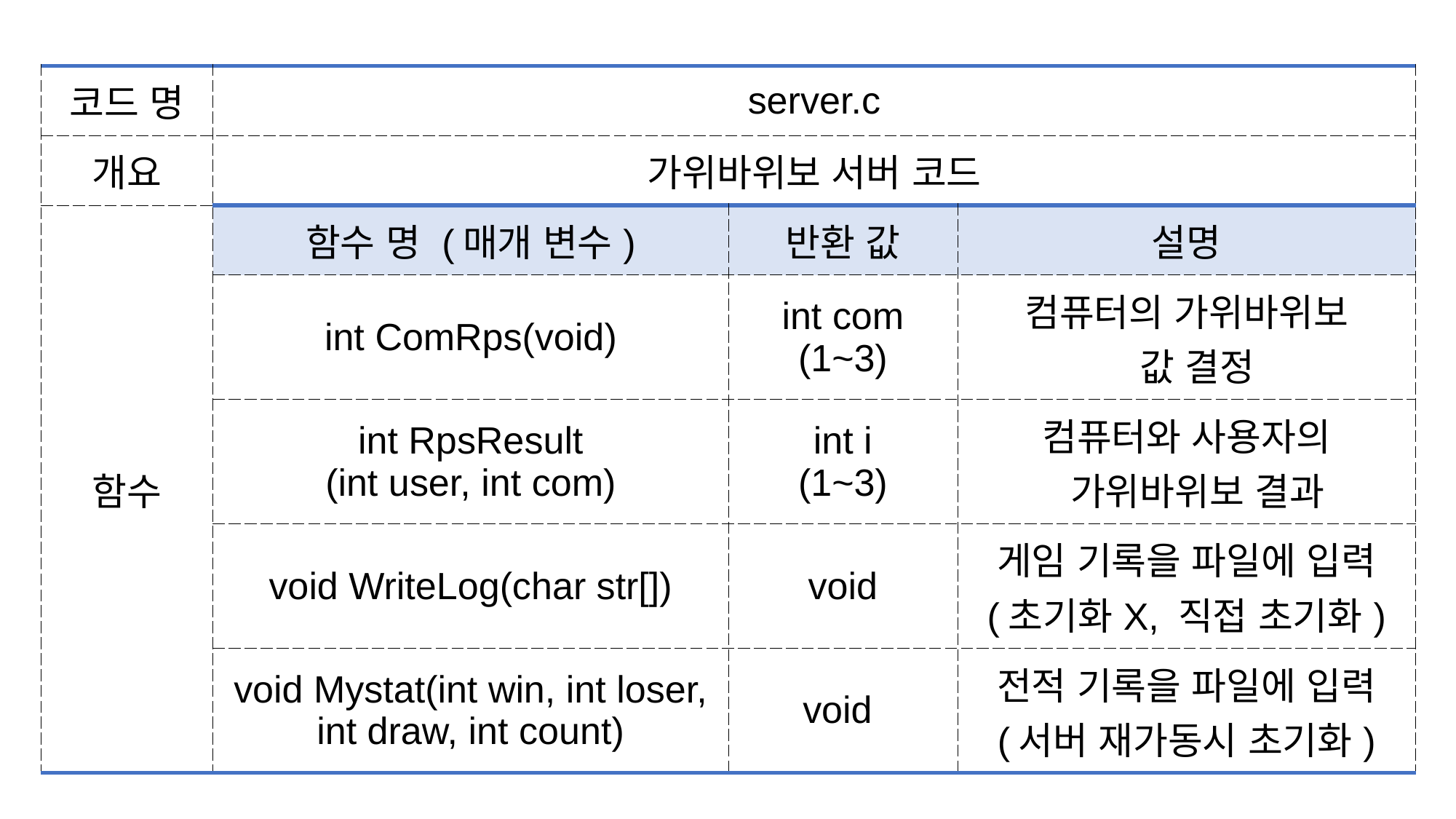

| 코드 명 | server.c |  |  |
| --- | --- | --- | --- |
| 개요 | 가위바위보 서버 코드 |  |  |
| 함수 | 함수 명 (매개 변수) | 반환 값 | 설명 |
|  | int ComRps(void) | int com (1~3) | 컴퓨터의 가위바위보 값 결정 |
|  | int RpsResult (int user, int com) | int i (1~3) | 컴퓨터와 사용자의 가위바위보 결과 |
|  | void WriteLog(char str[]) | void | 게임 기록을 파일에 입력 (초기화X, 직접 초기화) |
|  | void Mystat(int win, int loser, int draw, int count) | void | 전적 기록을 파일에 입력 (서버 재가동시 초기화) |